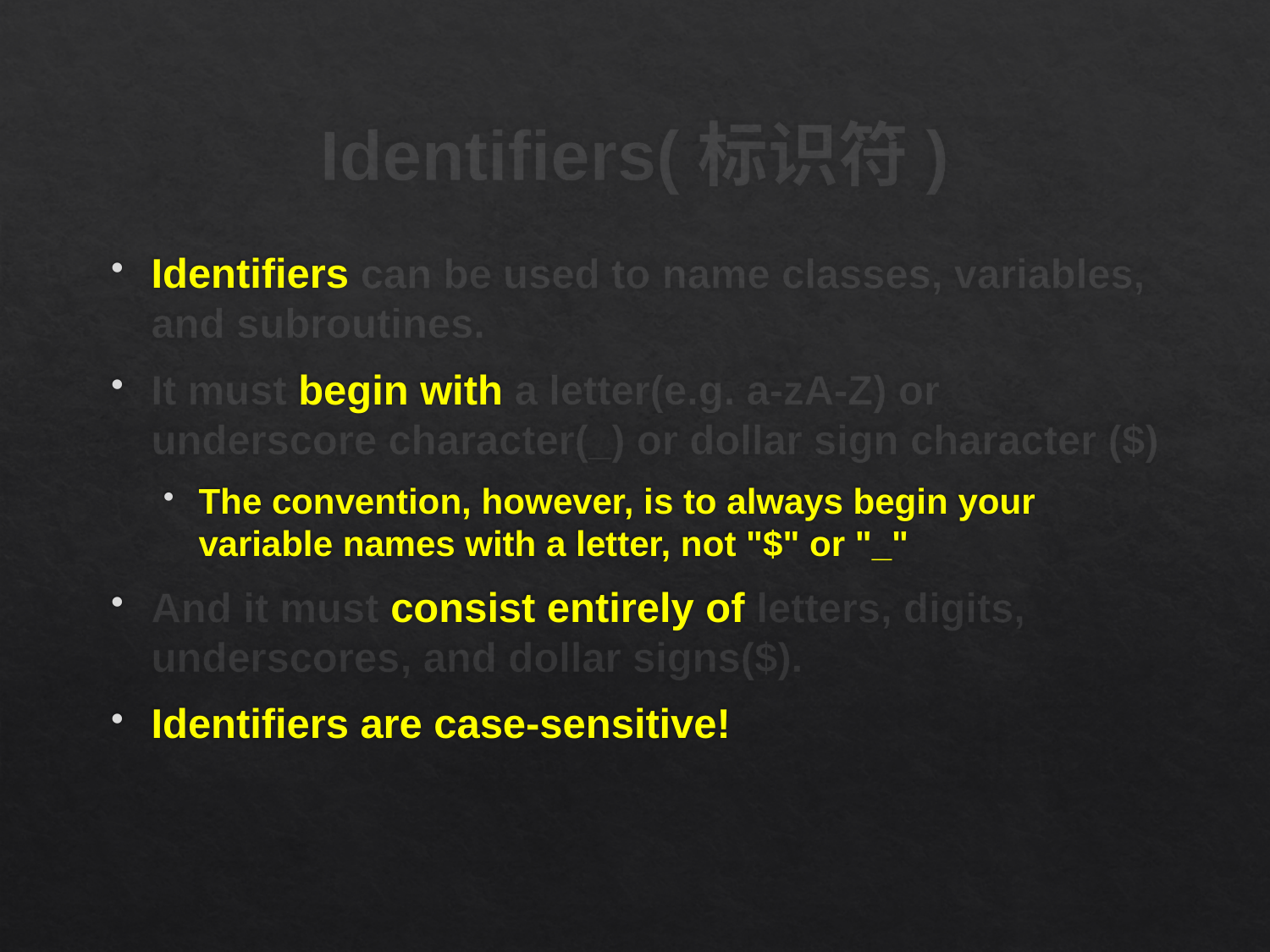

# Identifiers(标识符)
Identifiers can be used to name classes, variables, and subroutines.
It must begin with a letter(e.g. a-zA-Z) or underscore character(_) or dollar sign character ($)
The convention, however, is to always begin your variable names with a letter, not "$" or "_"
And it must consist entirely of letters, digits, underscores, and dollar signs($).
Identifiers are case-sensitive!